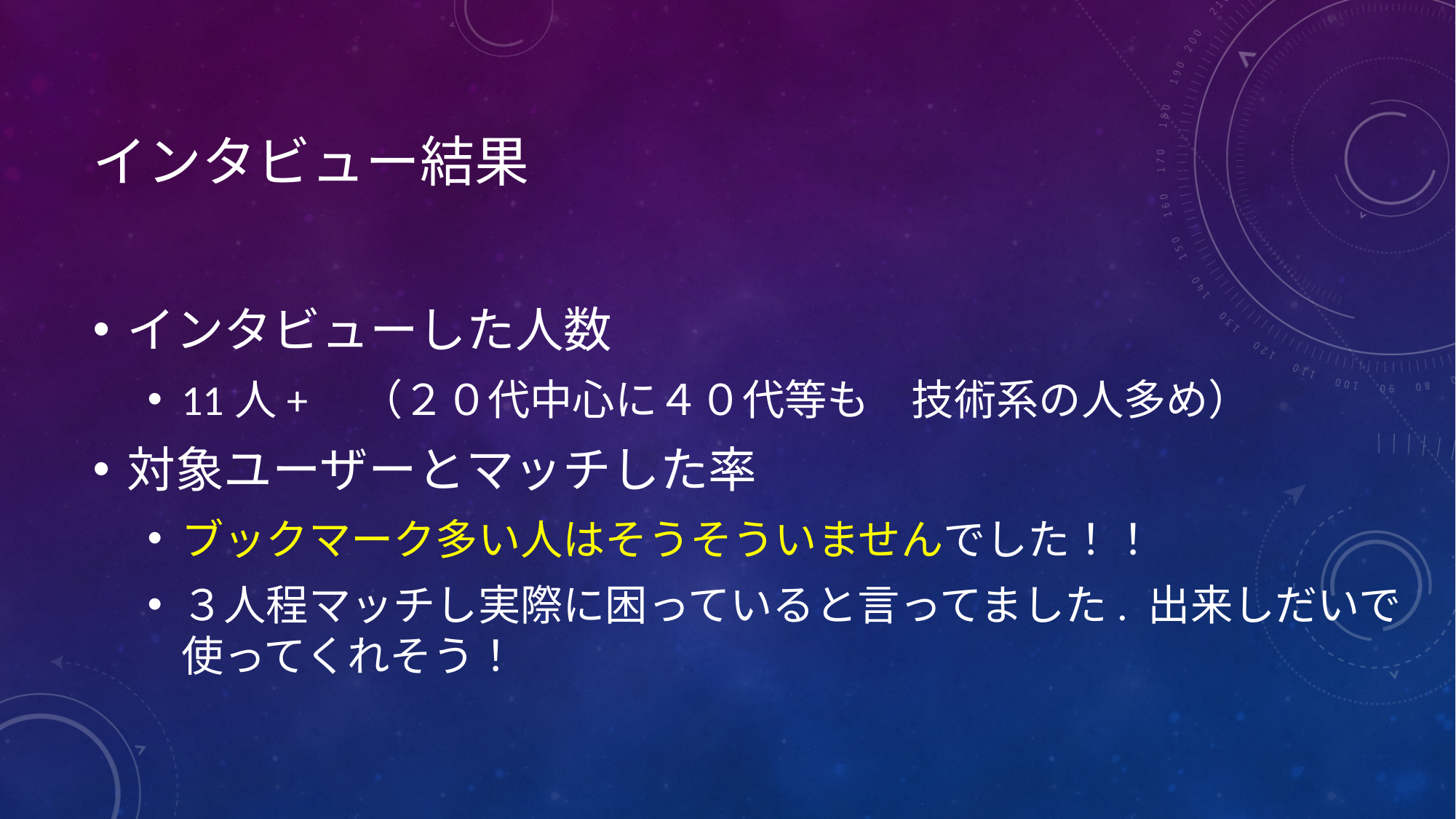

# インタビュー結果
インタビューした人数
11人+　（２０代中心に４０代等も　技術系の人多め）
対象ユーザーとマッチした率
ブックマーク多い人はそうそういませんでした！！
３人程マッチし実際に困っていると言ってました. 出来しだいで使ってくれそう！